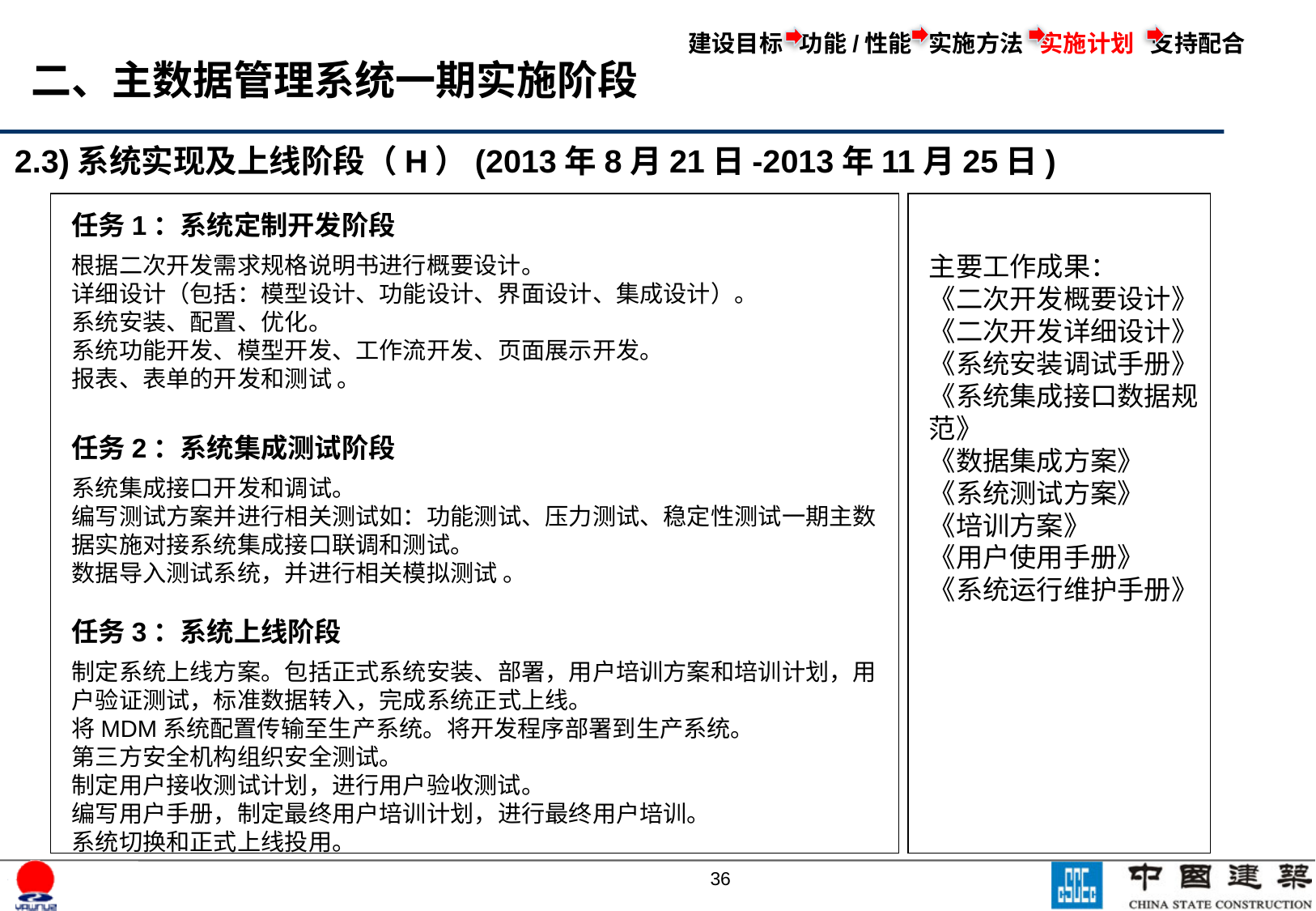

建设目标   功能/性能   实施方法   实施计划   支持配合

二、主数据管理系统一期实施阶段
2.3)系统实现及上线阶段（H）(2013年8月21日-2013年11月25日)

任务1：系统定制开发阶段
根据二次开发需求规格说明书进行概要设计。
详细设计（包括：模型设计、功能设计、界面设计、集成设计）。
系统安装、配置、优化。
系统功能开发、模型开发、工作流开发、页面展示开发。
报表、表单的开发和测试 。

任务2：系统集成测试阶段
系统集成接口开发和调试。
编写测试方案并进行相关测试如：功能测试、压力测试、稳定性测试一期主数据实施对接系统集成接口联调和测试。
数据导入测试系统，并进行相关模拟测试 。

任务3：系统上线阶段
制定系统上线方案。包括正式系统安装、部署，用户培训方案和培训计划，用户验证测试，标准数据转入，完成系统正式上线。
将MDM系统配置传输至生产系统。将开发程序部署到生产系统。
第三方安全机构组织安全测试。
制定用户接收测试计划，进行用户验收测试。
编写用户手册，制定最终用户培训计划，进行最终用户培训。
系统切换和正式上线投用。

主要工作成果：
《二次开发概要设计》
《二次开发详细设计》
《系统安装调试手册》
《系统集成接口数据规范》
《数据集成方案》
《系统测试方案》
《培训方案》
《用户使用手册》
《系统运行维护手册》
36